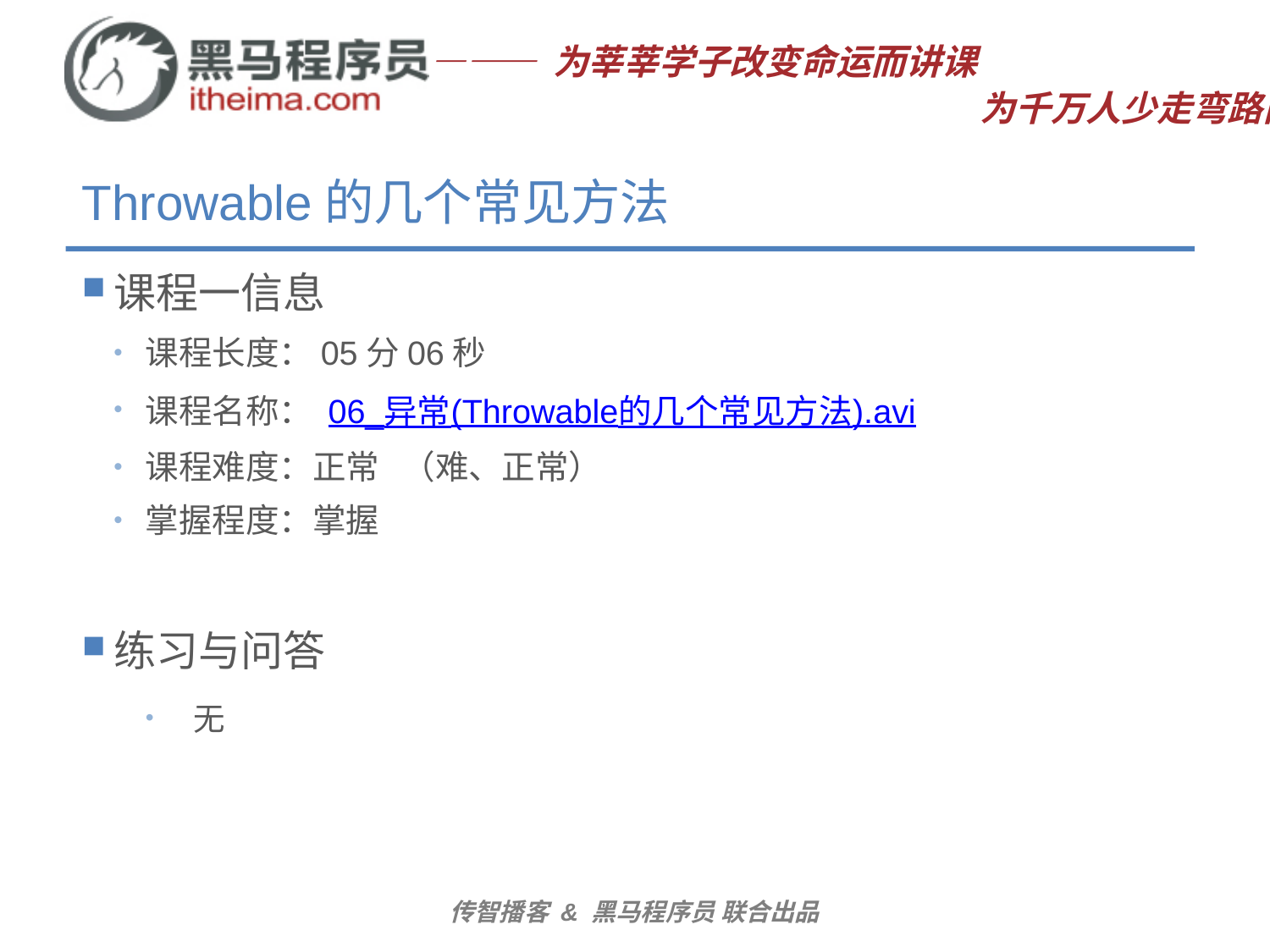

# Throwable的几个常见方法
课程一信息
课程长度：05分06秒
课程名称： 06_异常(Throwable的几个常见方法).avi
课程难度：正常   （难、正常）
掌握程度：掌握

练习与问答
无